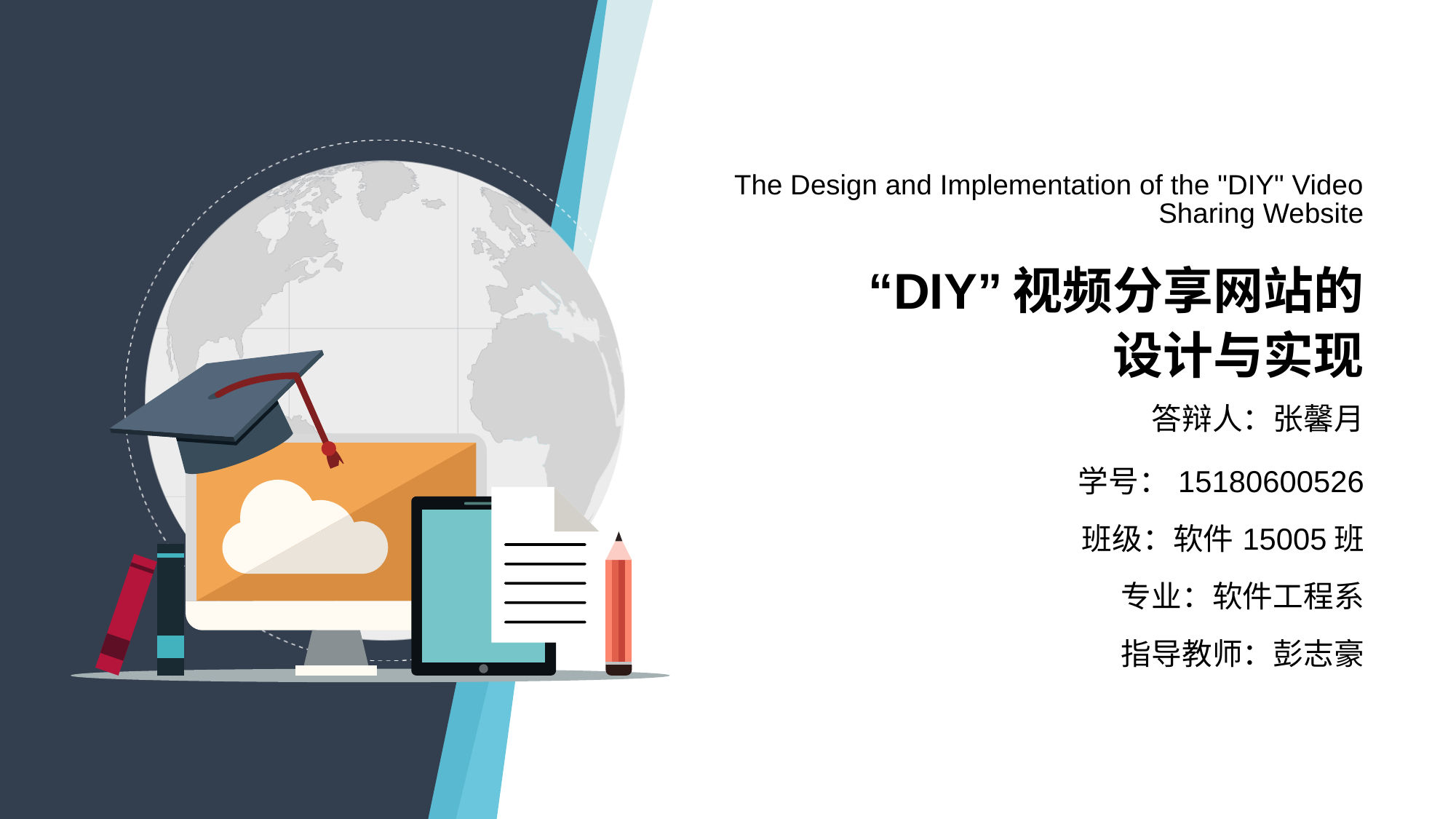

# The Design and Implementation of the "DIY" Video Sharing Website “DIY”视频分享网站的 设计与实现
答辩人：张馨月
学号：15180600526
班级：软件15005班
专业：软件工程系
指导教师：彭志豪